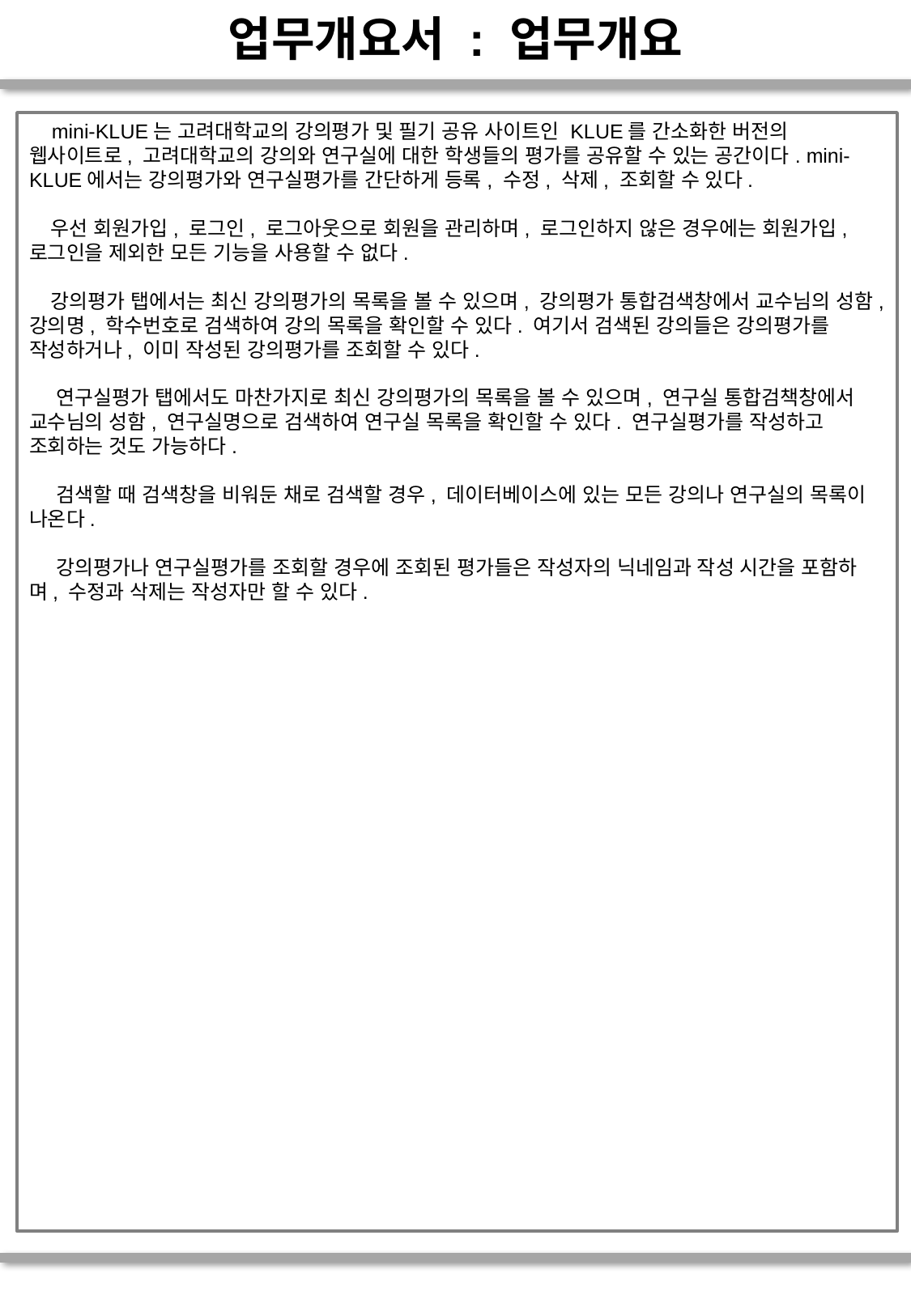

# 업무개요서 : 업무개요
    mini-KLUE는 고려대학교의 강의평가 및 필기 공유 사이트인 KLUE를 간소화한 버전의 웹사이트로, 고려대학교의 강의와 연구실에 대한 학생들의 평가를 공유할 수 있는 공간이다. mini-KLUE에서는 강의평가와 연구실평가를 간단하게 등록, 수정, 삭제, 조회할 수 있다.

   우선 회원가입, 로그인, 로그아웃으로 회원을 관리하며, 로그인하지 않은 경우에는 회원가입, 로그인을 제외한 모든 기능을 사용할 수 없다.

   강의평가 탭에서는 최신 강의평가의 목록을 볼 수 있으며, 강의평가 통합검색창에서 교수님의 성함, 강의명, 학수번호로 검색하여 강의 목록을 확인할 수 있다. 여기서 검색된 강의들은 강의평가를 작성하거나, 이미 작성된 강의평가를 조회할 수 있다.

    연구실평가 탭에서도 마찬가지로 최신 강의평가의 목록을 볼 수 있으며, 연구실 통합검책창에서 교수님의 성함, 연구실명으로 검색하여 연구실 목록을 확인할 수 있다. 연구실평가를 작성하고 조회하는 것도 가능하다.

    검색할 때 검색창을 비워둔 채로 검색할 경우, 데이터베이스에 있는 모든 강의나 연구실의 목록이 나온다.

    강의평가나 연구실평가를 조회할 경우에 조회된 평가들은 작성자의 닉네임과 작성 시간을 포함하며, 수정과 삭제는 작성자만 할 수 있다.